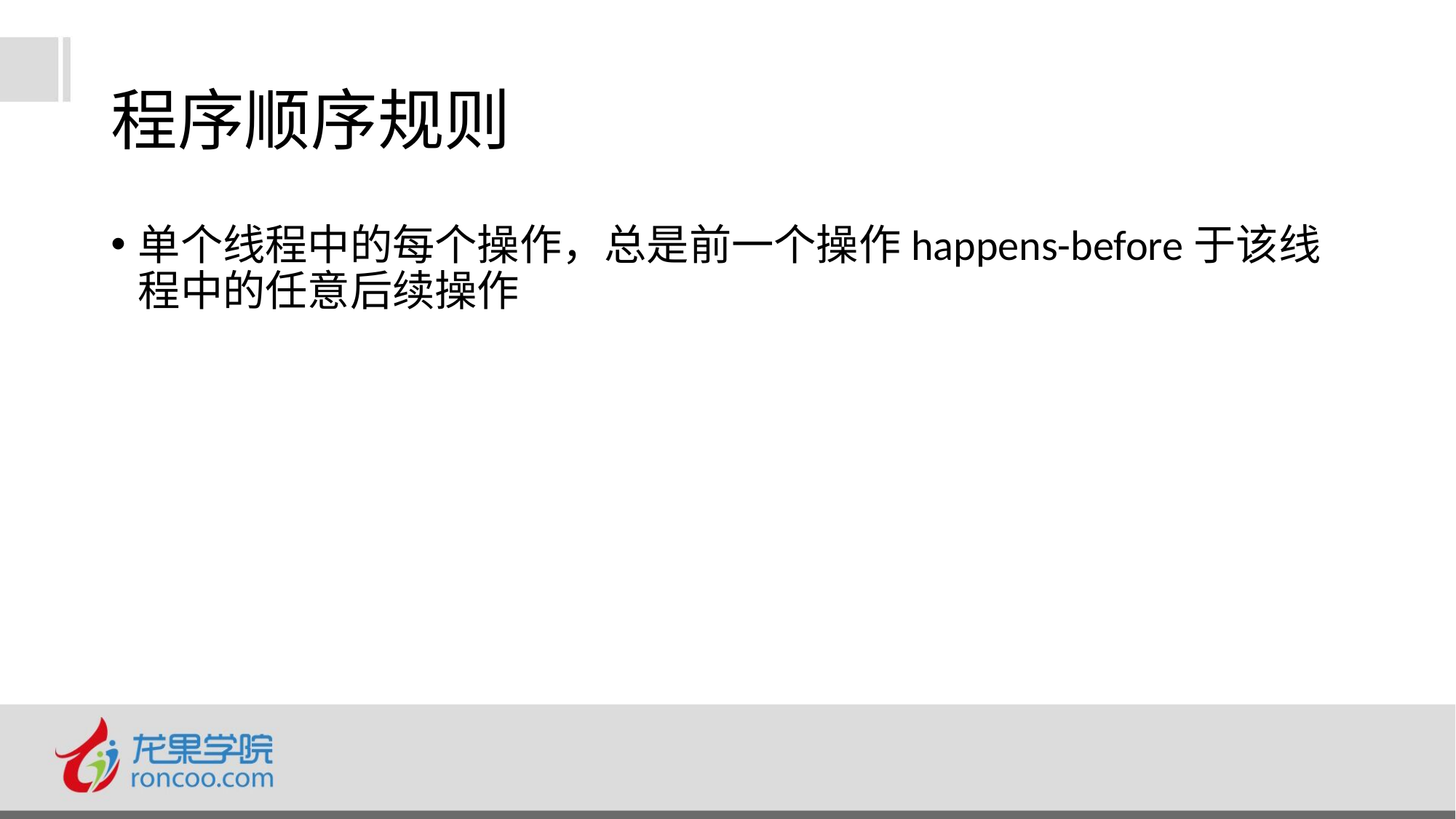

# 程序顺序规则
单个线程中的每个操作，总是前一个操作happens-before于该线程中的任意后续操作